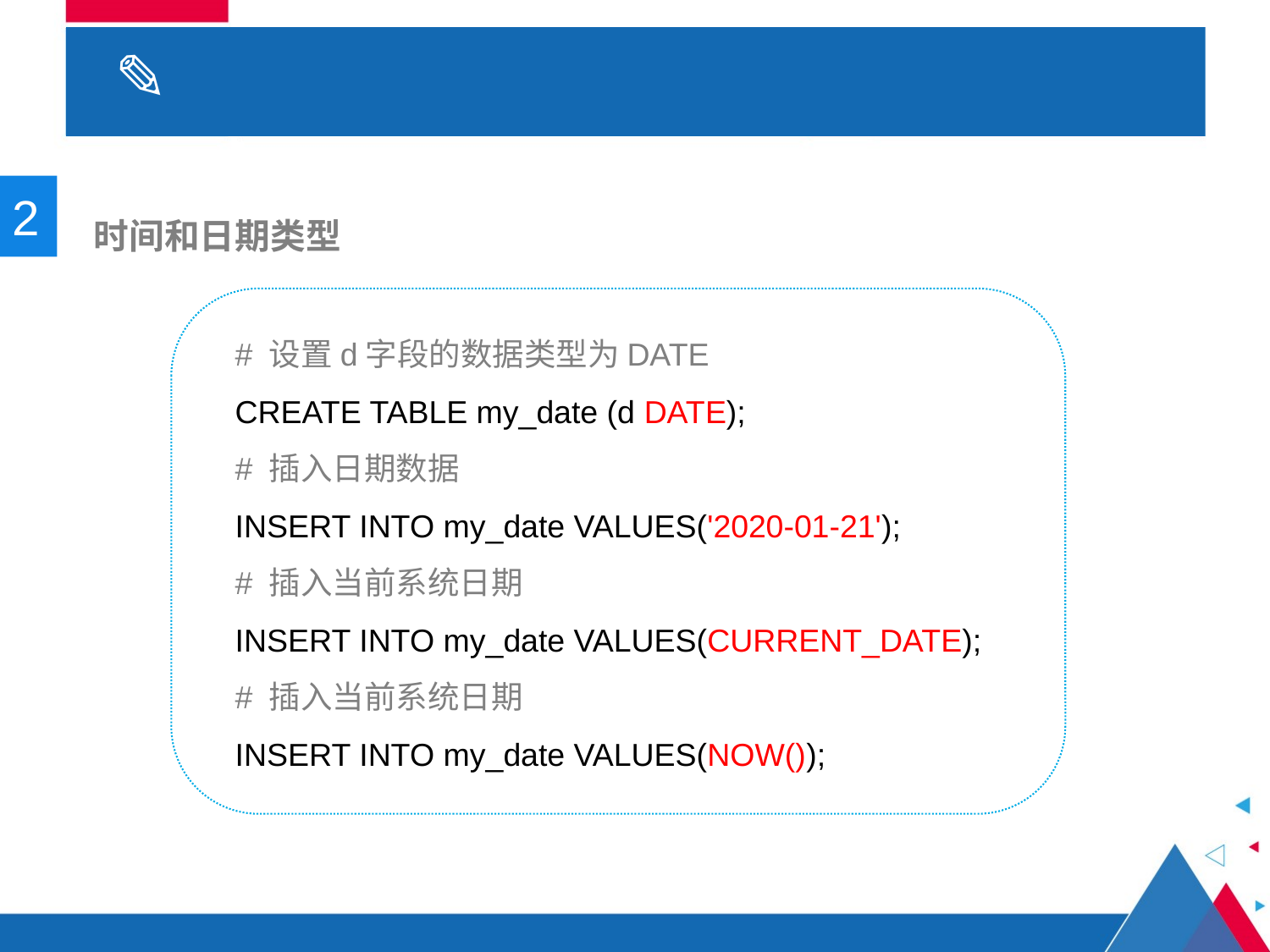

# 3.1 数据类型

2
  时间和日期类型

# 设置d字段的数据类型为DATE
CREATE TABLE my_date (d DATE);
# 插入日期数据
INSERT INTO my_date VALUES('2020-01-21');
# 插入当前系统日期
INSERT INTO my_date VALUES(CURRENT_DATE);
# 插入当前系统日期
INSERT INTO my_date VALUES(NOW());